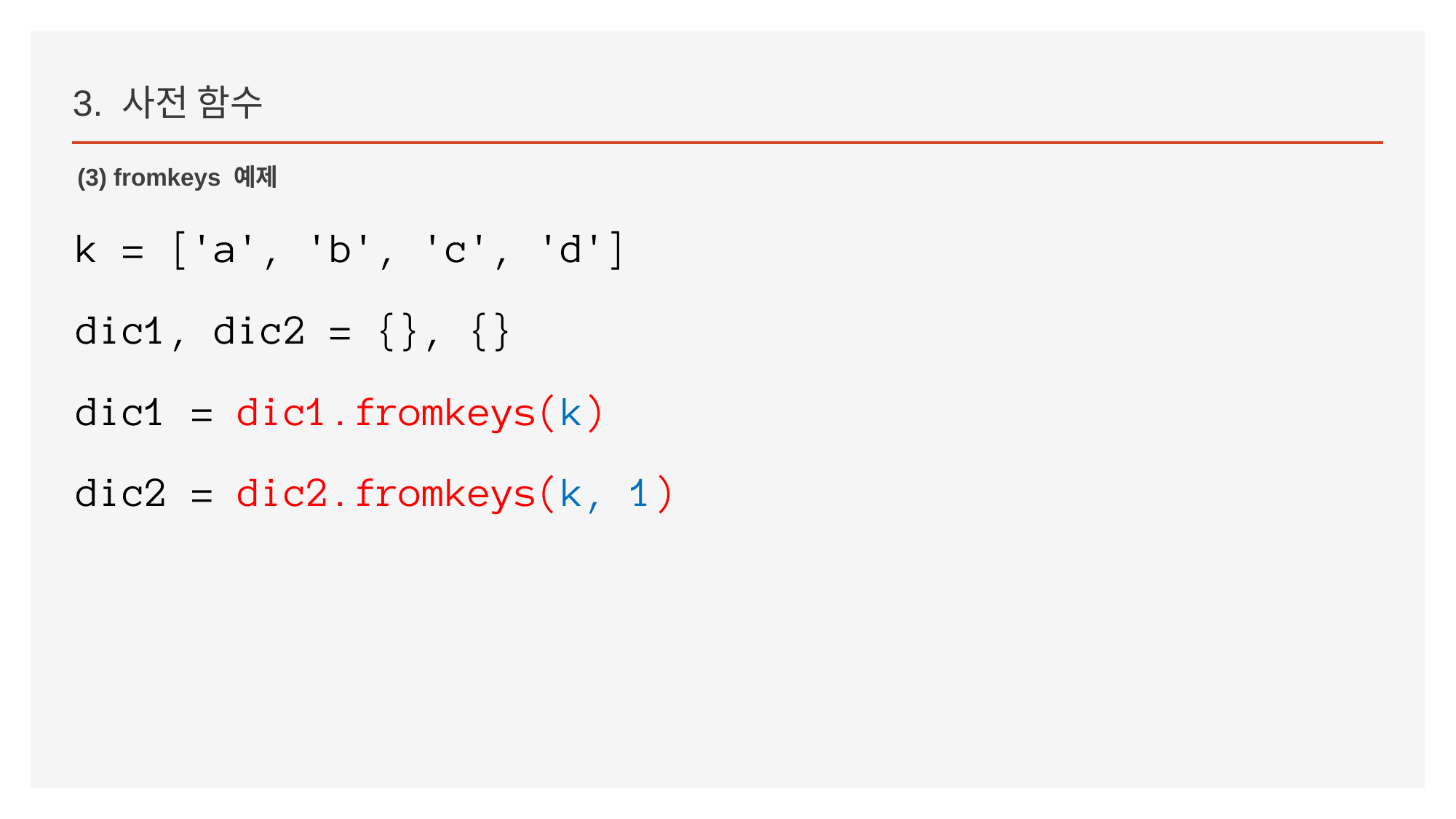

3. 사전 함수
(3) fromkeys 예제
k = ['a', 'b', 'c', 'd']
dic1, dic2 = {}, {}
dic1 = dic1.fromkeys(k)
dic2 = dic2.fromkeys(k, 1)